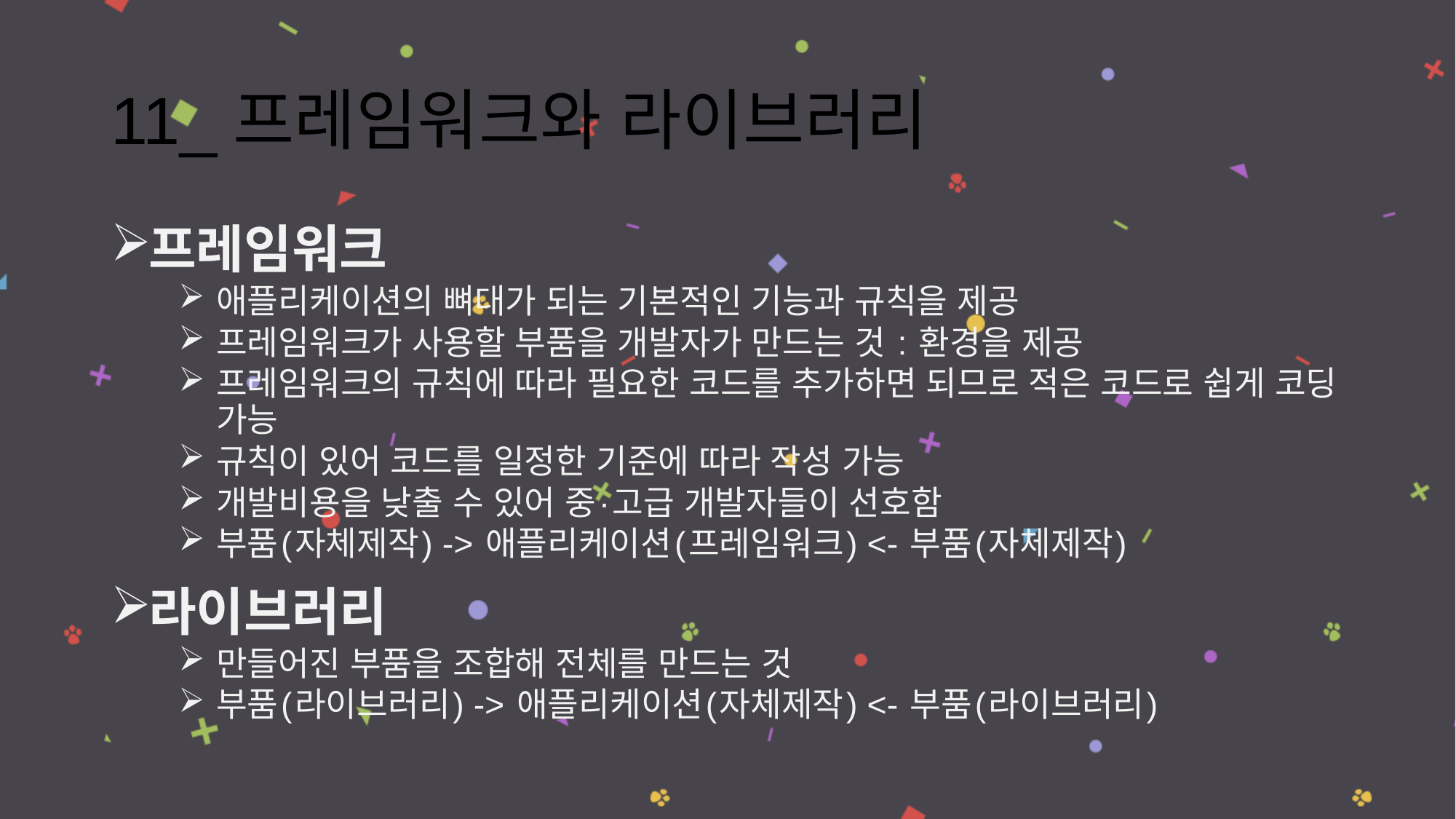

# 11_프레임워크와 라이브러리
프레임워크
애플리케이션의 뼈대가 되는 기본적인 기능과 규칙을 제공
프레임워크가 사용할 부품을 개발자가 만드는 것 : 환경을 제공
프레임워크의 규칙에 따라 필요한 코드를 추가하면 되므로 적은 코드로 쉽게 코딩 가능
규칙이 있어 코드를 일정한 기준에 따라 작성 가능
개발비용을 낮출 수 있어 중·고급 개발자들이 선호함
부품(자체제작) -> 애플리케이션(프레임워크) <- 부품(자체제작)

라이브러리
만들어진 부품을 조합해 전체를 만드는 것
부품(라이브러리) -> 애플리케이션(자체제작) <- 부품(라이브러리)